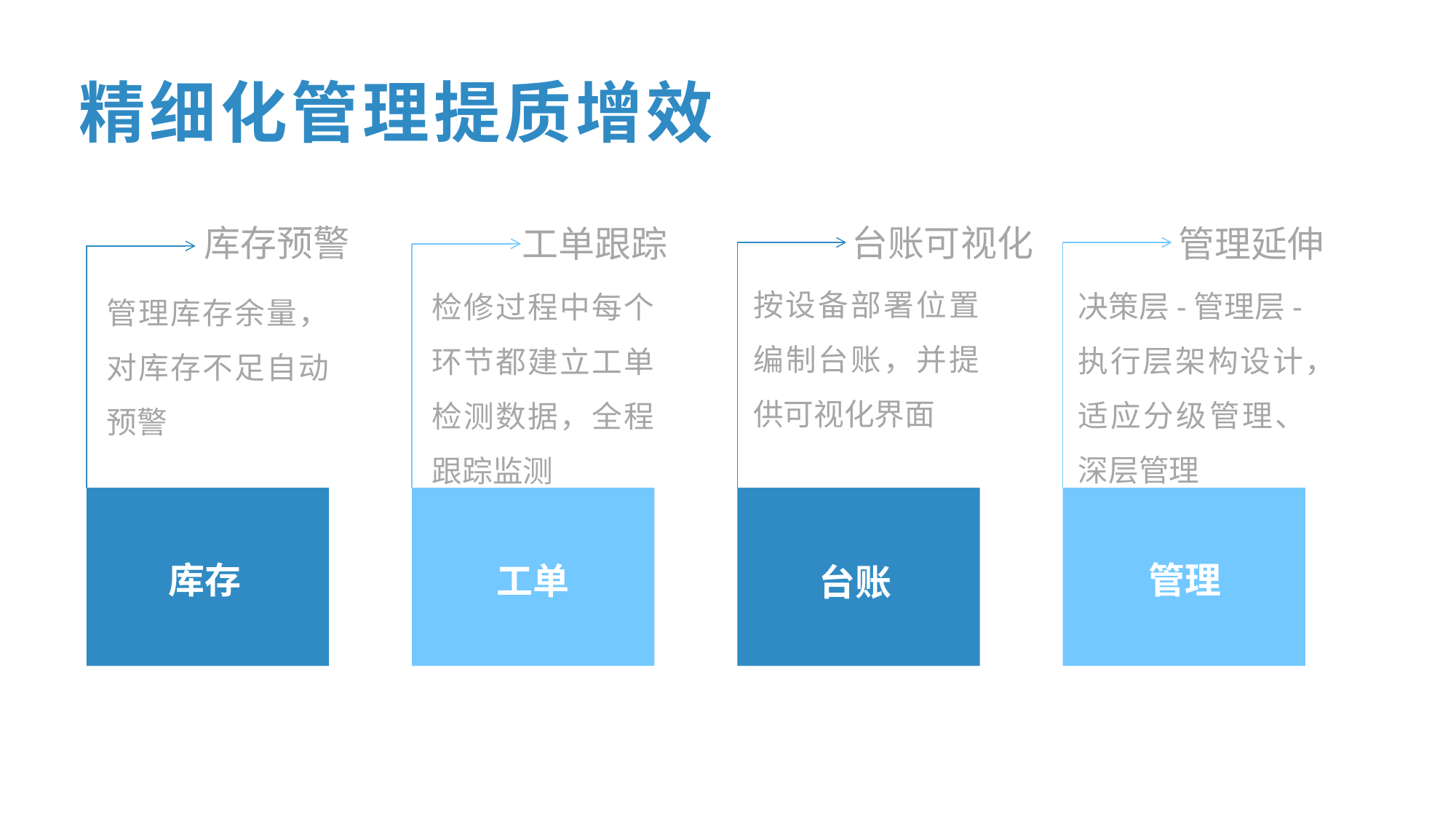

精细化管理提质增效
 库存预警
台账可视化
工单跟踪
管理延伸
按设备部署位置编制台账，并提供可视化界面
决策层-管理层-执行层架构设计，适应分级管理、深层管理
检修过程中每个环节都建立工单检测数据，全程跟踪监测
管理库存余量，对库存不足自动预警

库存
管理
工单
台账
请替换文字内容，添加相关标题，修改文字内容，也可以直接复制你的内容到此。请替换文字内容，添加相关标题，修改文字内容，也可以直接复制你的内容到此。请替换文字内容，添加相关标题，修改文字内容，也可以直接复制你的内容到此。请替换文字内容，添加相关标题，修改文字内容，也可以直接复制你的内容到此。请替换文字内容，添加相关标题，修改文字内容，也可以直接复制你的内容到此。请替换文字内容，添加相关标题，修改文字内容，也可以直接复制你的内容到此。请替换文字内容，添加相关标题，修改文字内容，也可以直接复制你的内容到此。请替换文字内容，添加相关标题，修改文字内容，也可以直接复制你的内容到此。请替换文字内容，添加相关标题，修改文字内容，也可以直接复制你的内容到此。请替换文字内容，添加相关标题，修改文字内容，也可以直接复制你的内容到此。请替换文字内容，添加相关标题，修改文字内容，也可以直接复制你的内容到此。请替换文字内容，添加相关标题，修改文字内容，也可以直接复制你的内容到此。